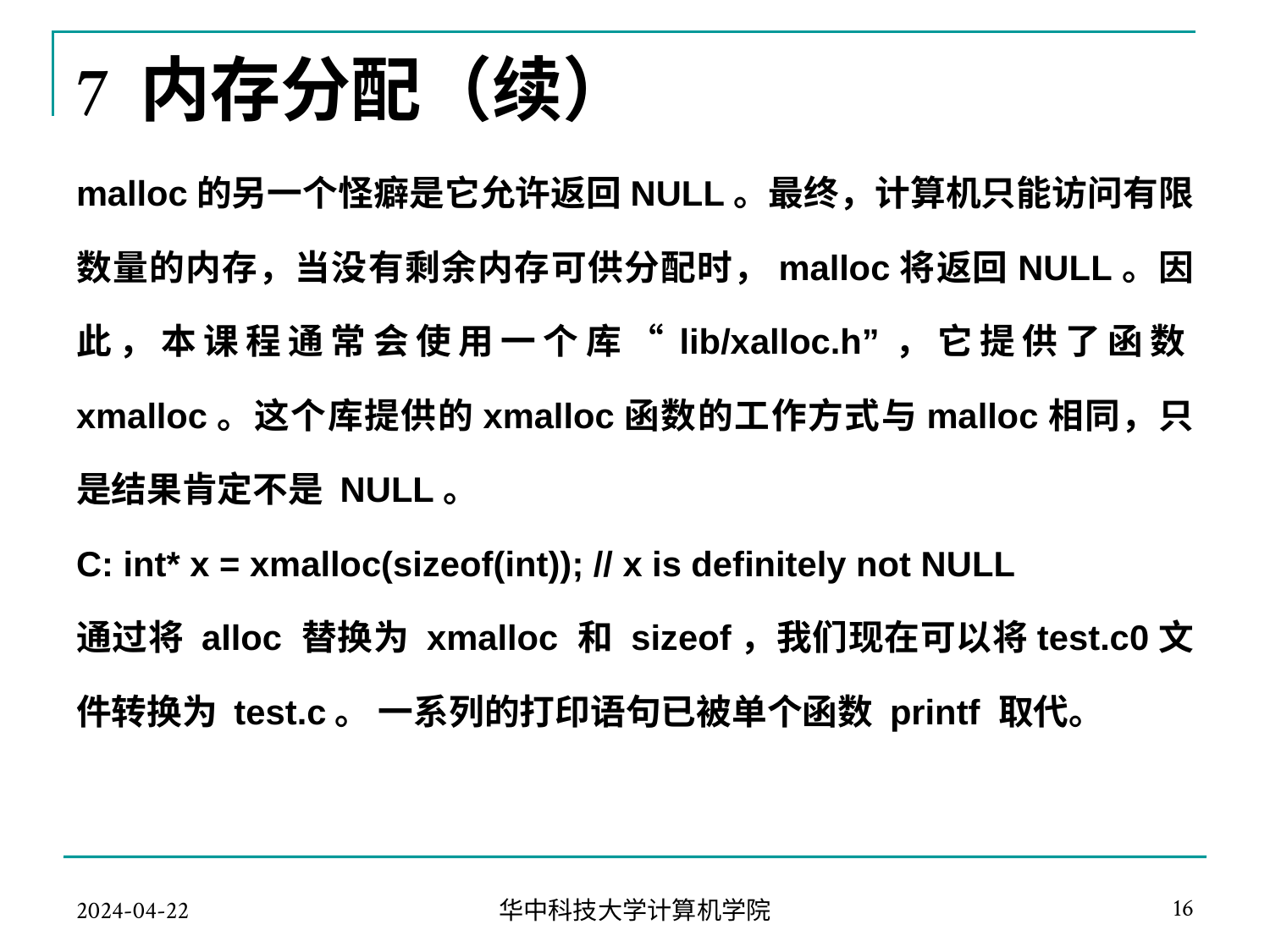

# 7 内存分配（续）
malloc的另一个怪癖是它允许返回NULL。最终，计算机只能访问有限数量的内存，当没有剩余内存可供分配时，malloc将返回NULL。因此，本课程通常会使用一个库“lib/xalloc.h”，它提供了函数xmalloc。这个库提供的xmalloc函数的工作方式与malloc相同，只是结果肯定不是 NULL。
C: int* x = xmalloc(sizeof(int)); // x is definitely not NULL
通过将 alloc 替换为 xmalloc 和 sizeof，我们现在可以将test.c0文件转换为 test.c。 一系列的打印语句已被单个函数 printf 取代。
2024-04-22
16
华中科技大学计算机学院